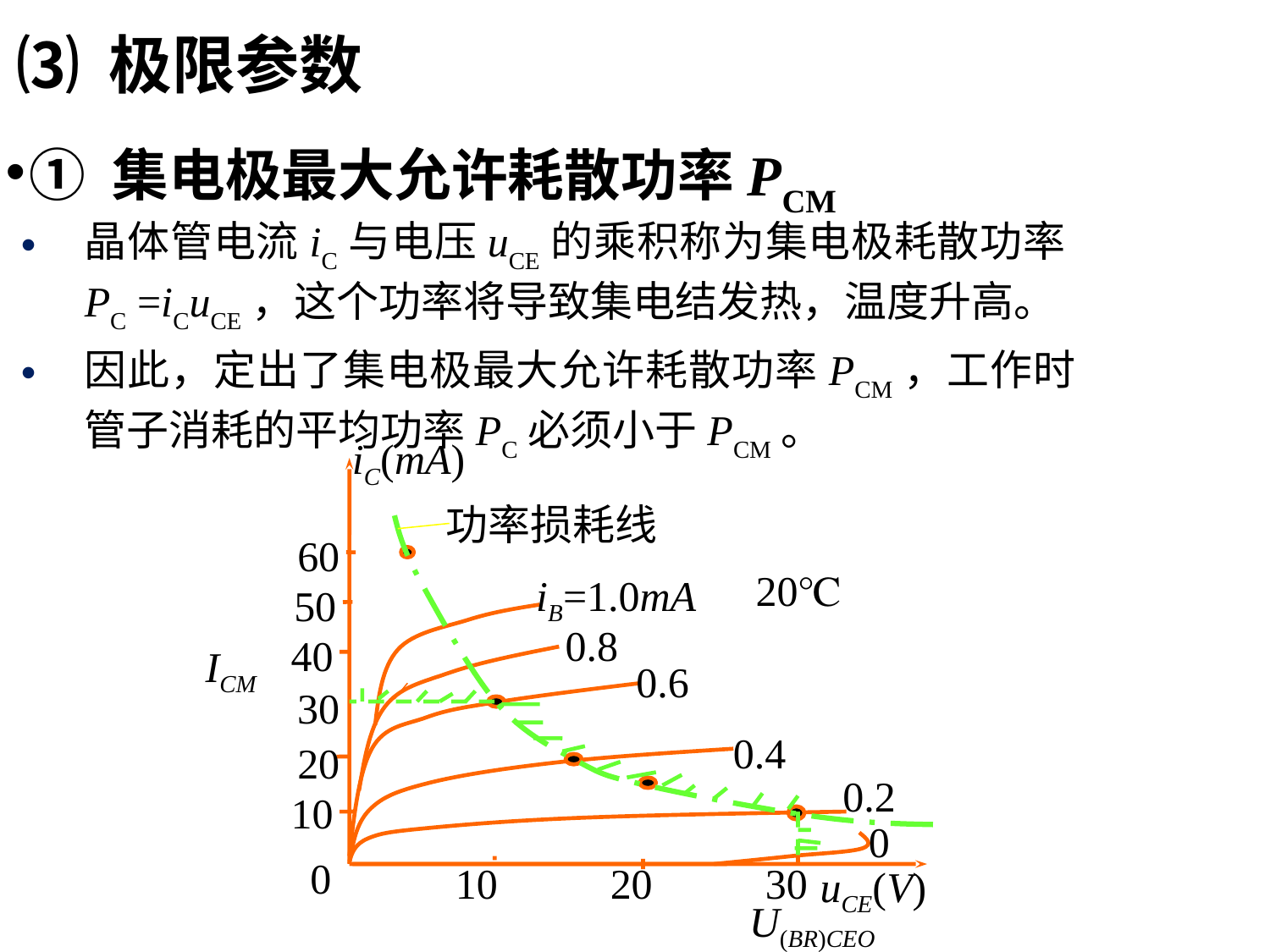

# ⑶ 极限参数
① 集电极最大允许耗散功率PCM
晶体管电流iC与电压uCE的乘积称为集电极耗散功率PC =iCuCE，这个功率将导致集电结发热，温度升高。
因此，定出了集电极最大允许耗散功率PCM，工作时管子消耗的平均功率PC必须小于PCM。
iC(mA)

功率损耗线
60

20℃
iB=1.0mA
50
0.8
40
ICM
0.6
30

0.4

20

0.2

10

0

0

10
20
30
uCE(V)
U(BR)CEO